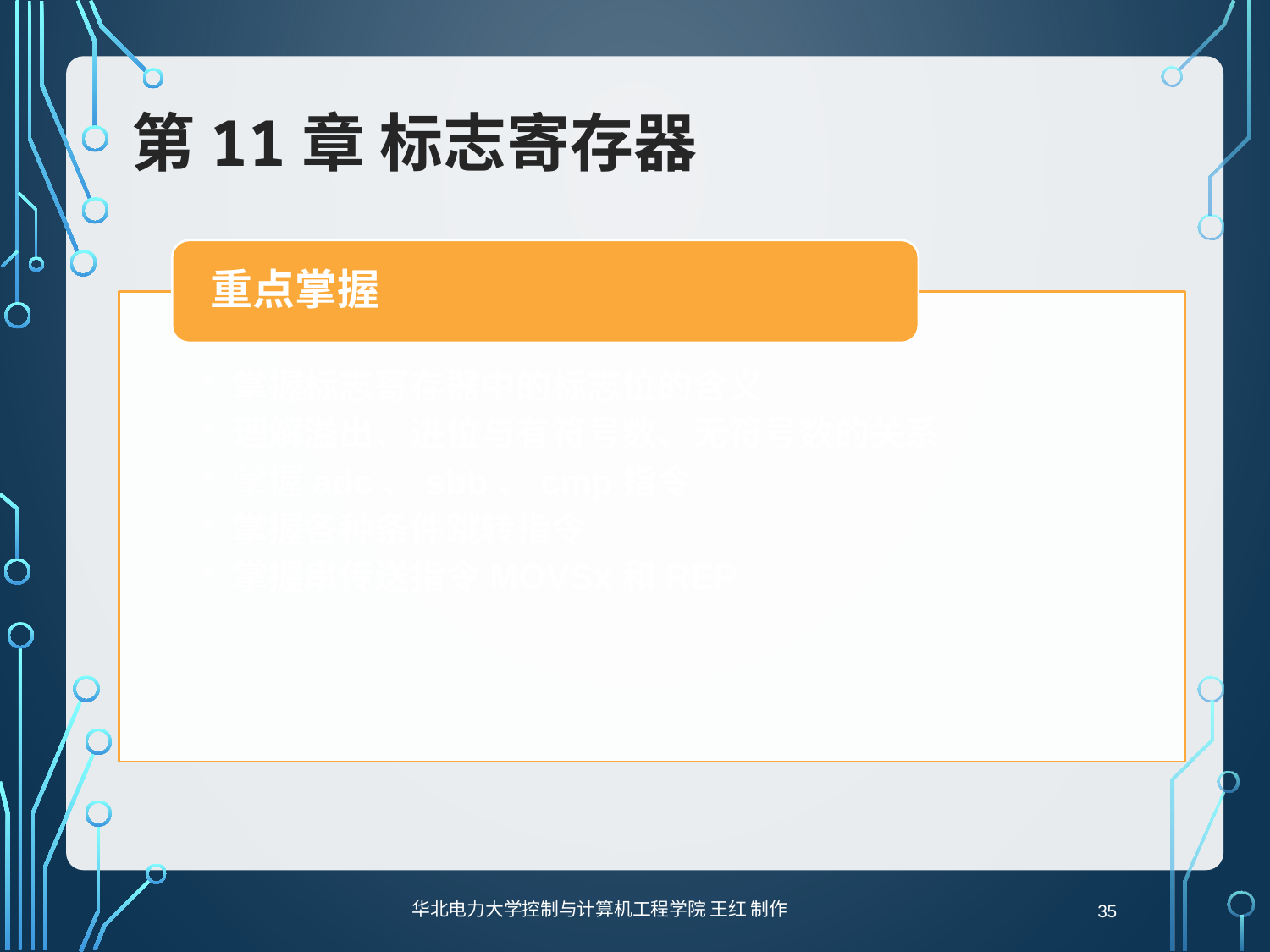

# 第11章 标志寄存器
掌握标志寄存器中的标志位的含义
理解溢出、进位与有符号数、无符号数的关系
掌握adc、sbb、cmp指令
掌握各种条件跳转指令
掌握串传送指令MOVSx和REP
重点掌握
35
华北电力大学控制与计算机工程学院 王红 制作